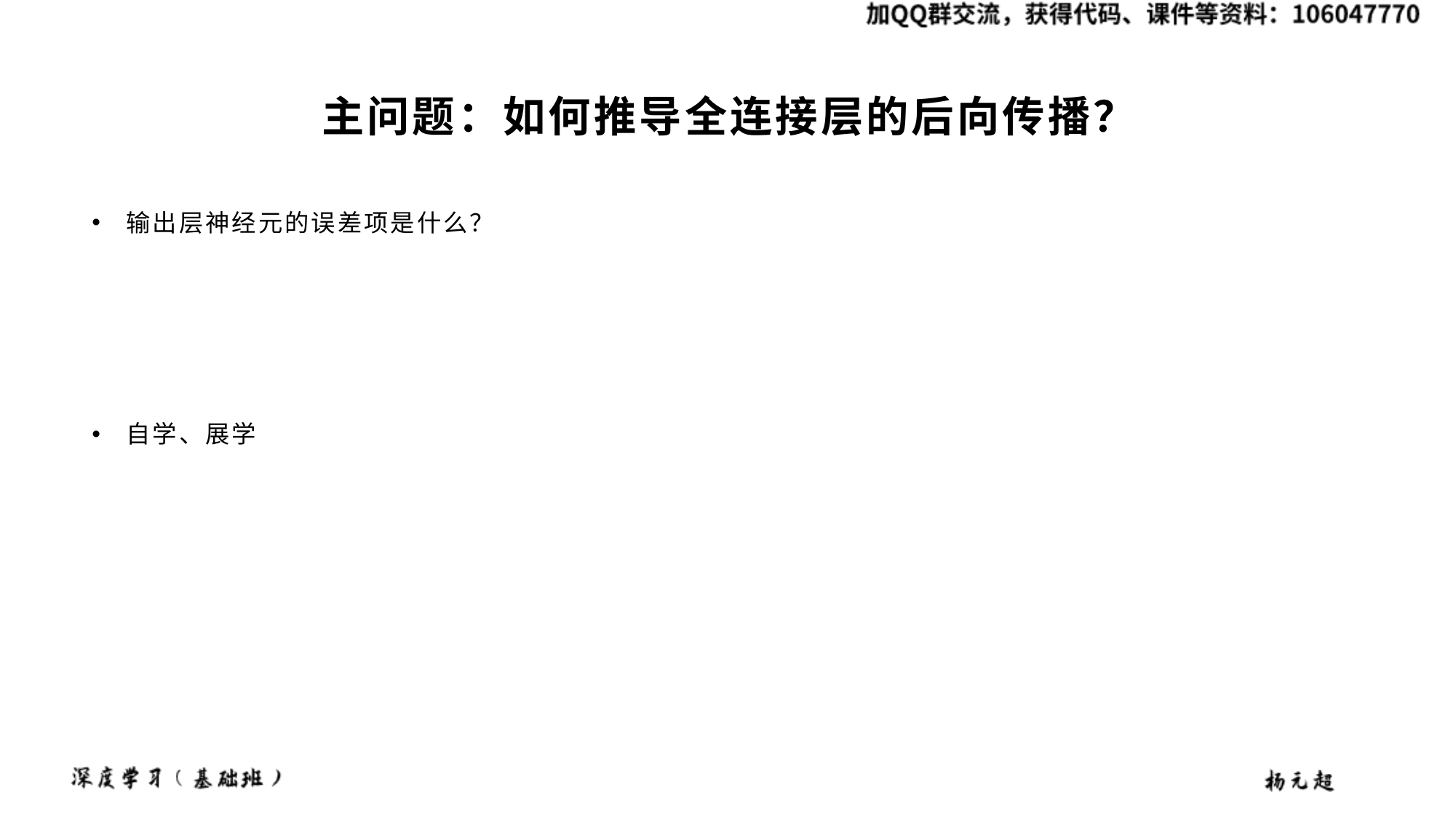

# 主问题：如何推导全连接层的后向传播？
输出层神经元的误差项是什么？

自学、展学